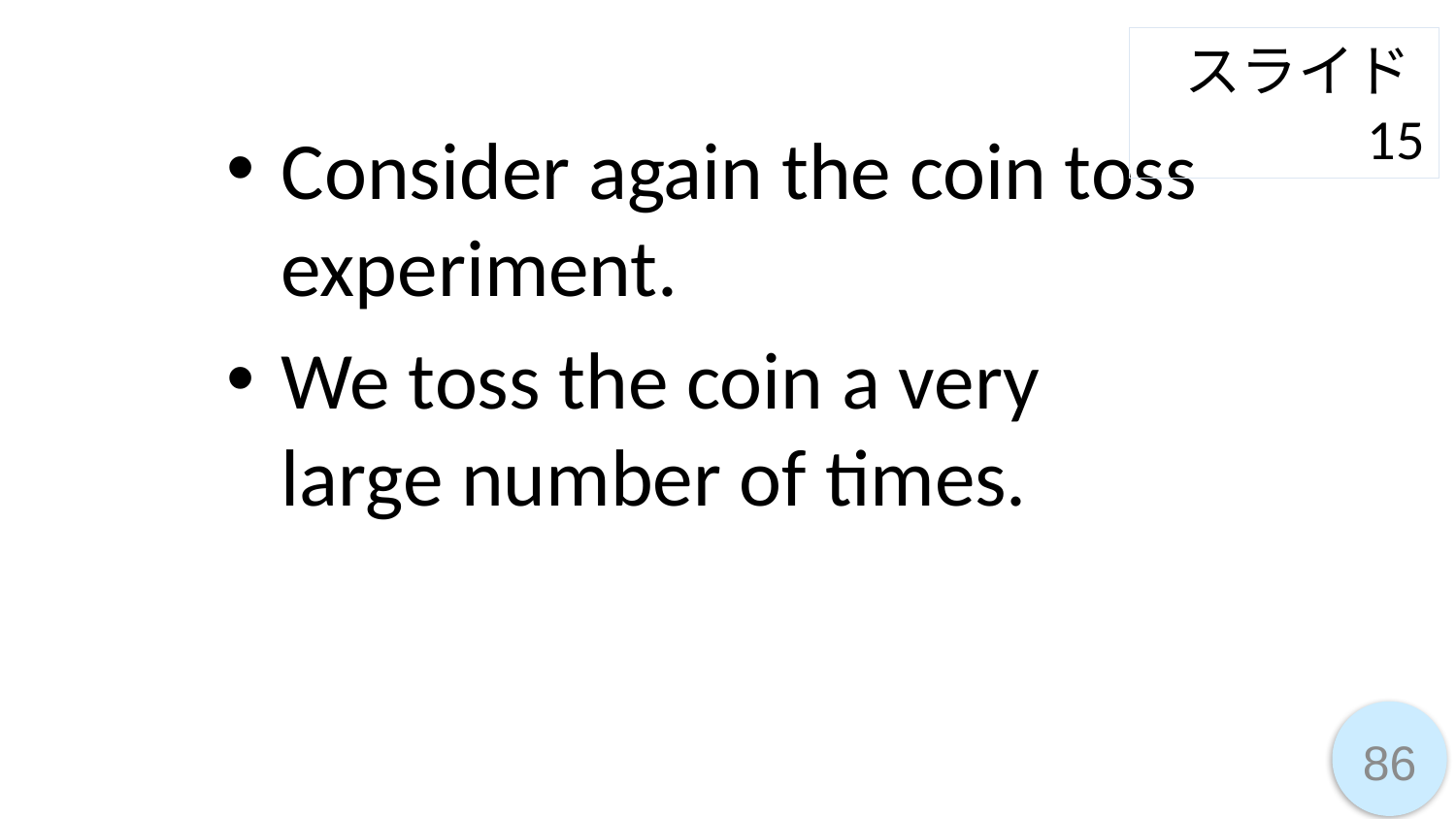

スライド15
Consider again the coin toss experiment.
We toss the coin a very large number of times.
86